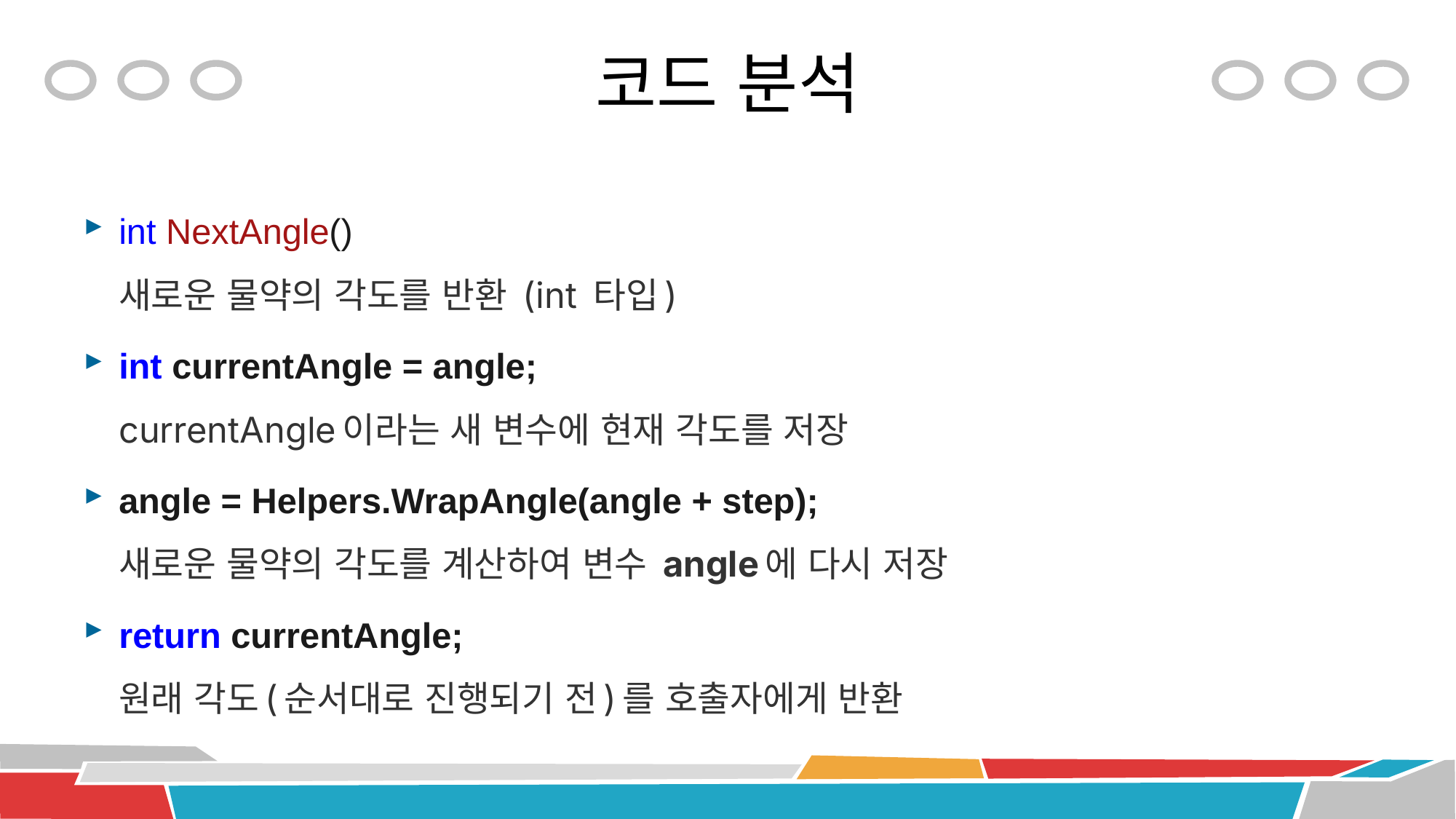

# 코드 분석
int NextAngle()
새로운 물약의 각도를 반환 (int 타입)
int currentAngle = angle;
currentAngle이라는 새 변수에 현재 각도를 저장
angle = Helpers.WrapAngle(angle + step);
새로운 물약의 각도를 계산하여 변수 angle에 다시 저장
return currentAngle;
원래 각도(순서대로 진행되기 전)를 호출자에게 반환